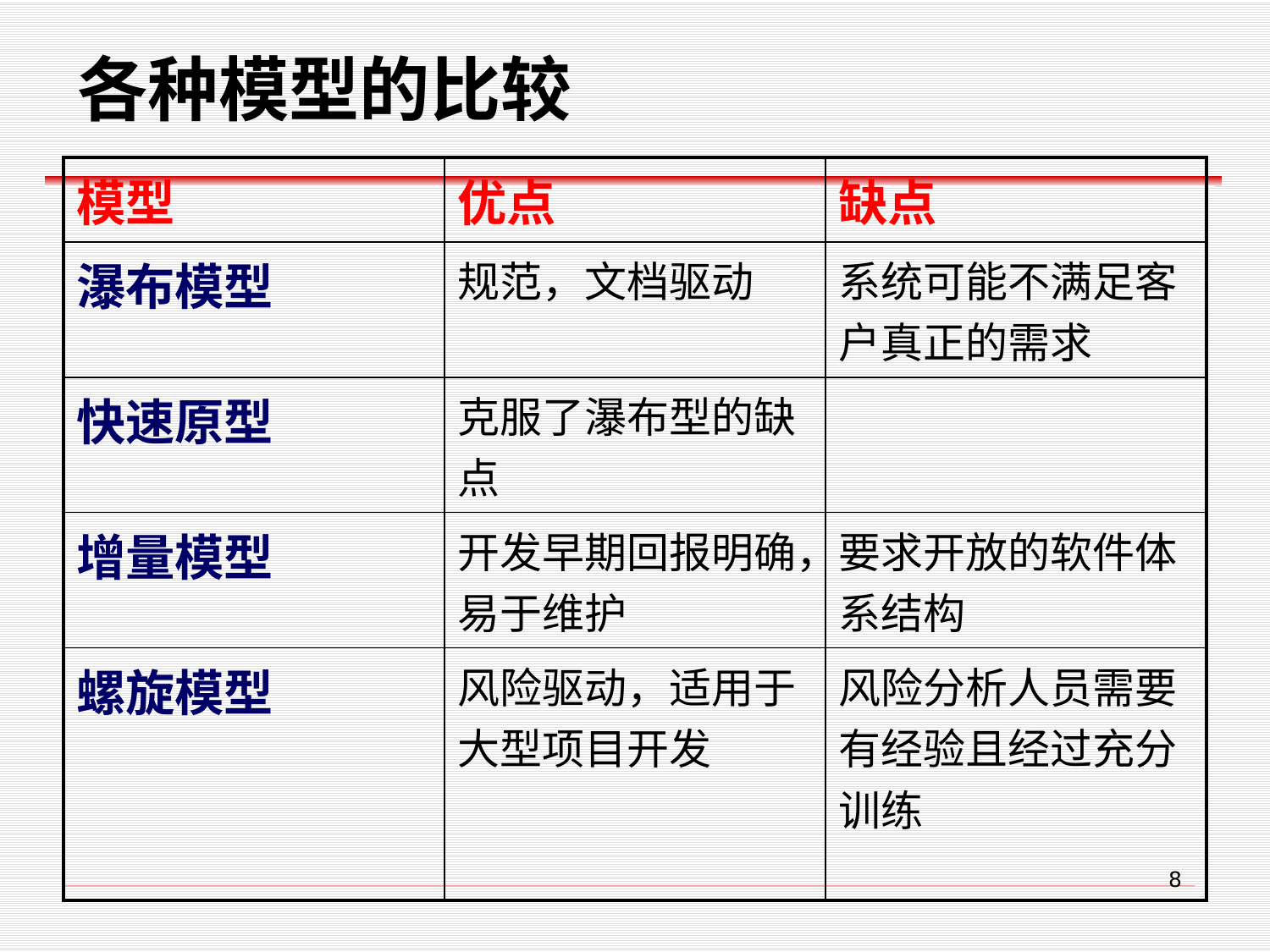

# 各种模型的比较
| 模型 | 优点 | 缺点 |
| --- | --- | --- |
| 瀑布模型 | 规范，文档驱动 | 系统可能不满足客户真正的需求 |
| 快速原型 | 克服了瀑布型的缺点 |  |
| 增量模型 | 开发早期回报明确，易于维护 | 要求开放的软件体系结构 |
| 螺旋模型 | 风险驱动，适用于大型项目开发 | 风险分析人员需要有经验且经过充分训练 |
8